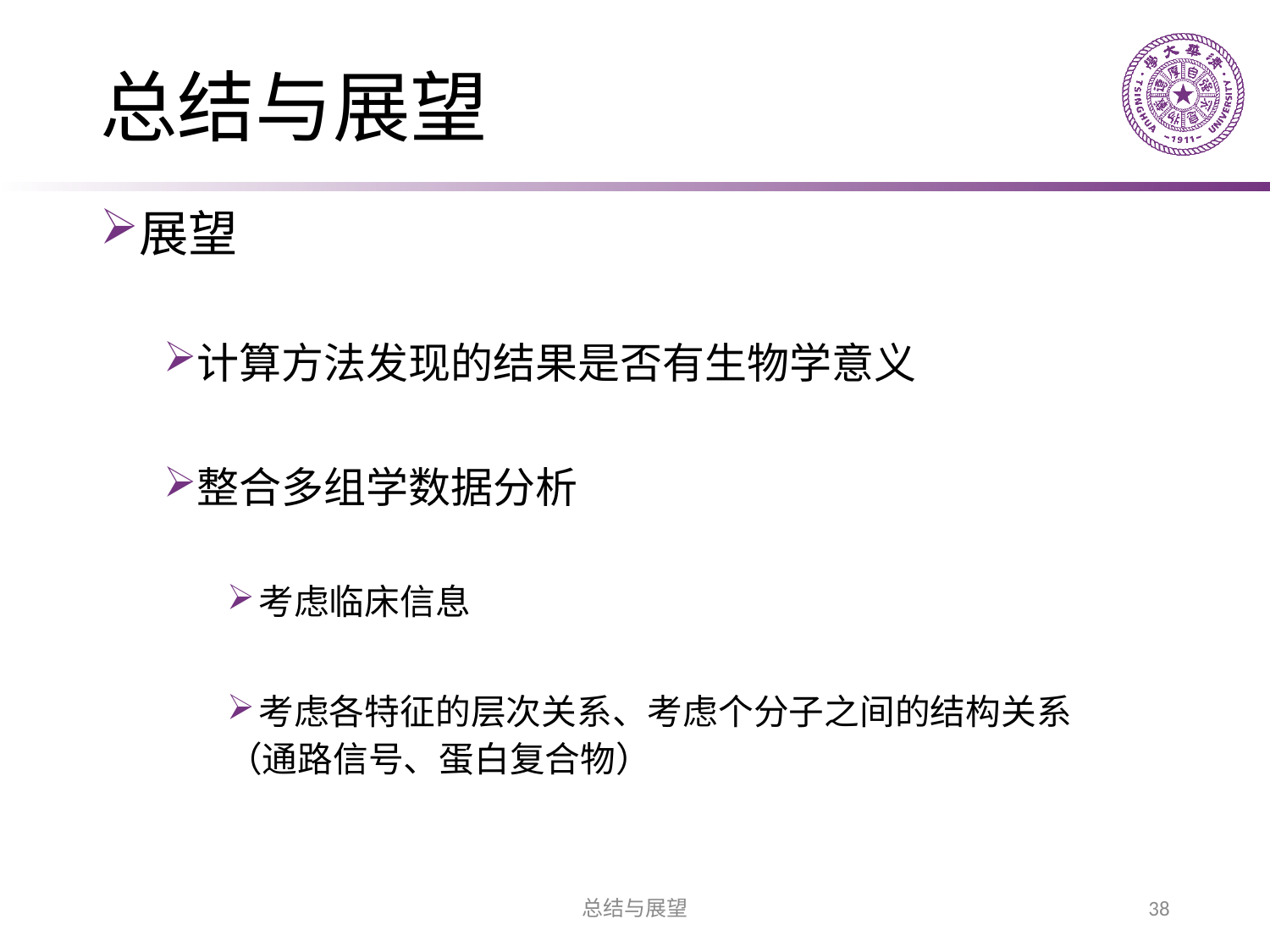

# 总结与展望
展望

计算方法发现的结果是否有生物学意义

整合多组学数据分析

考虑临床信息

考虑各特征的层次关系、考虑个分子之间的结构关系
（通路信号、蛋白复合物）
总结与展望
38